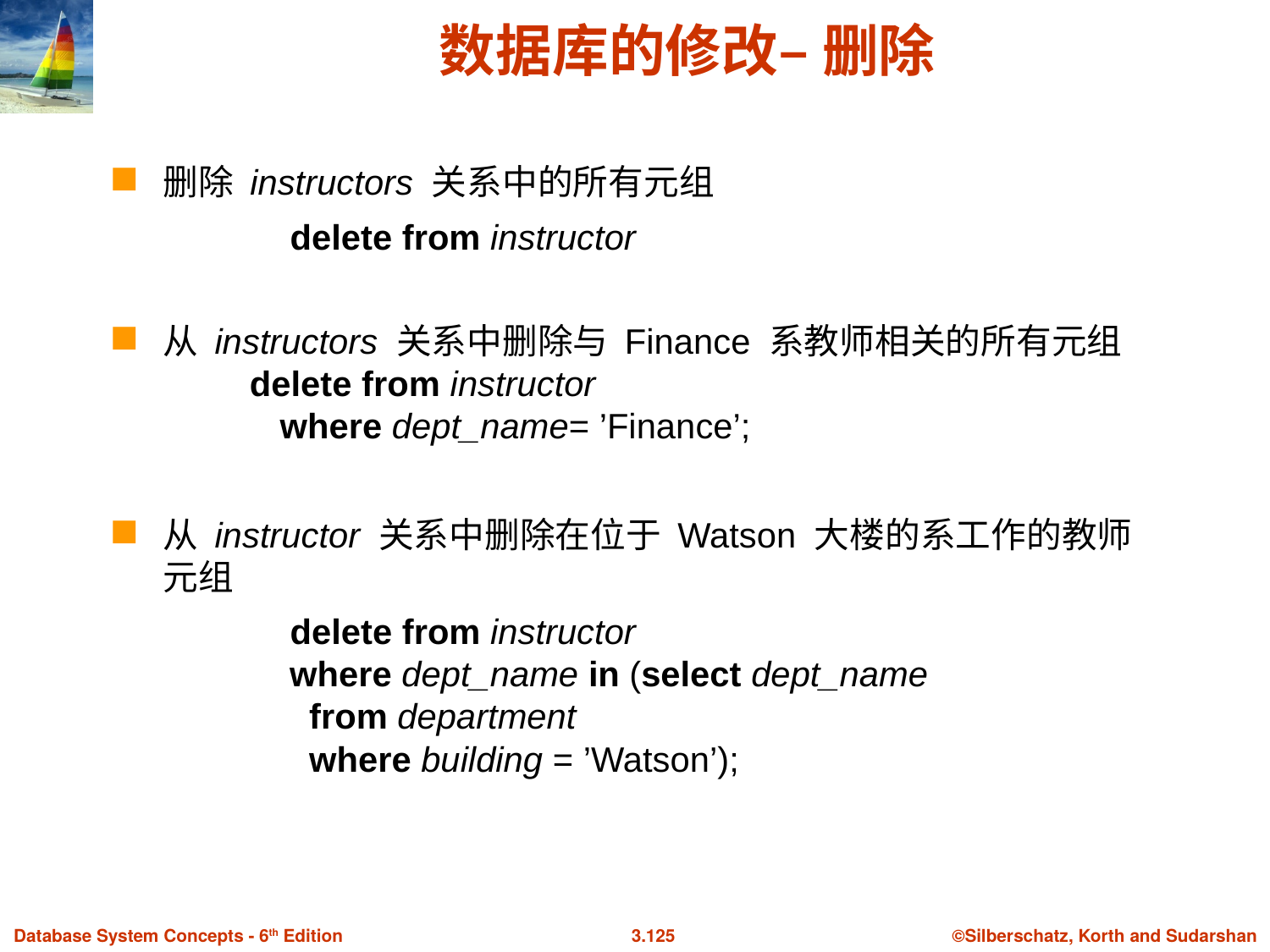

# 数据库的修改– 删除
删除 instructors 关系中的所有元组
		delete from instructor

从 instructors 关系中删除与 Finance 系教师相关的所有元组
          delete from instructor
            where dept_name= ’Finance’;

从 instructor 关系中删除在位于 Watson 大楼的系工作的教师元组
		delete from instructor
             where dept_name in (select dept_name
               from department
               where building = ’Watson’);